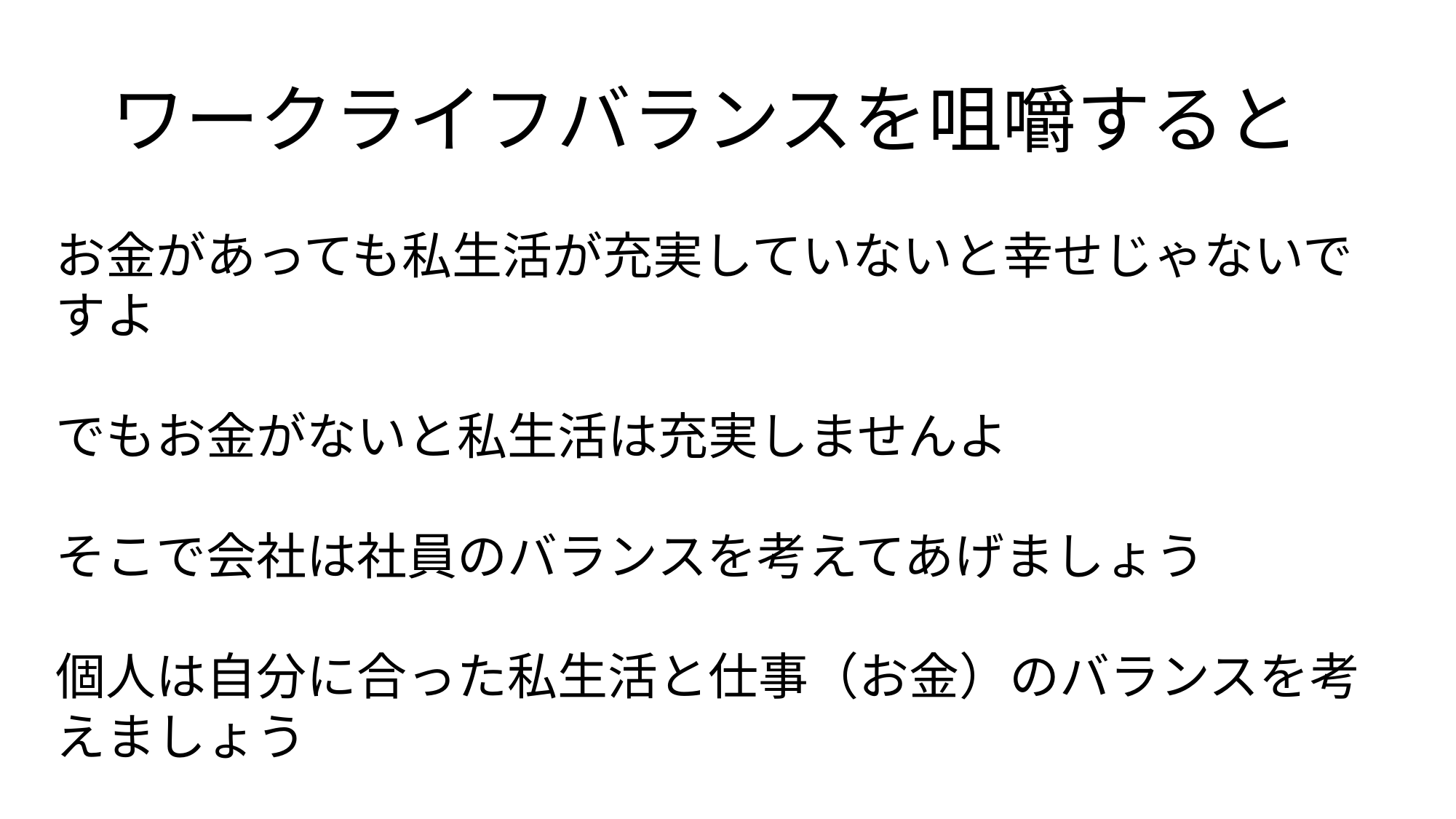

# ワークライフバランスを咀嚼すると
お金があっても私生活が充実していないと幸せじゃないですよ

でもお金がないと私生活は充実しませんよ

そこで会社は社員のバランスを考えてあげましょう

個人は自分に合った私生活と仕事（お金）のバランスを考えましょう